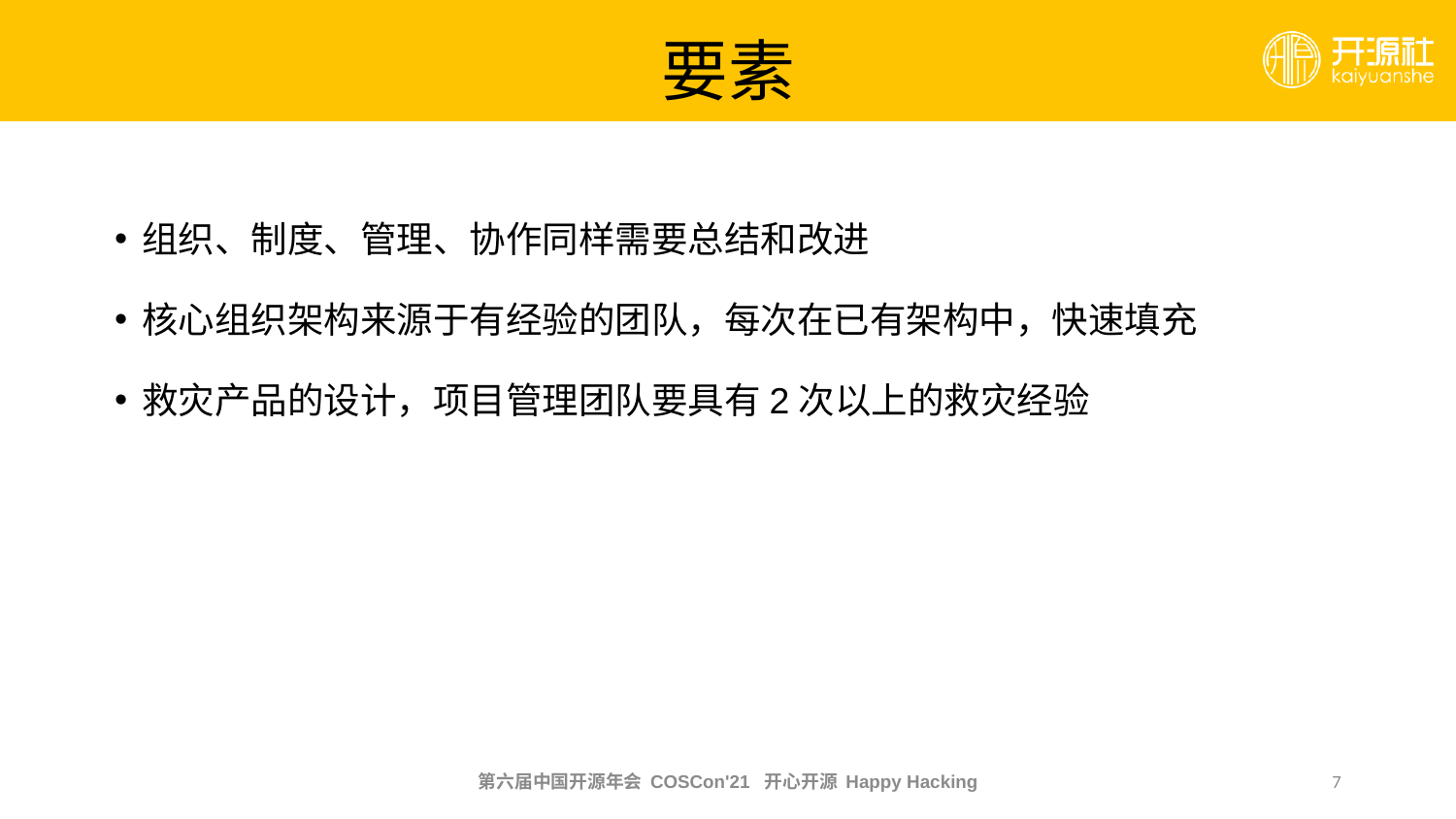

# 要素
组织、制度、管理、协作同样需要总结和改进
核心组织架构来源于有经验的团队，每次在已有架构中，快速填充
救灾产品的设计，项目管理团队要具有2次以上的救灾经验

7